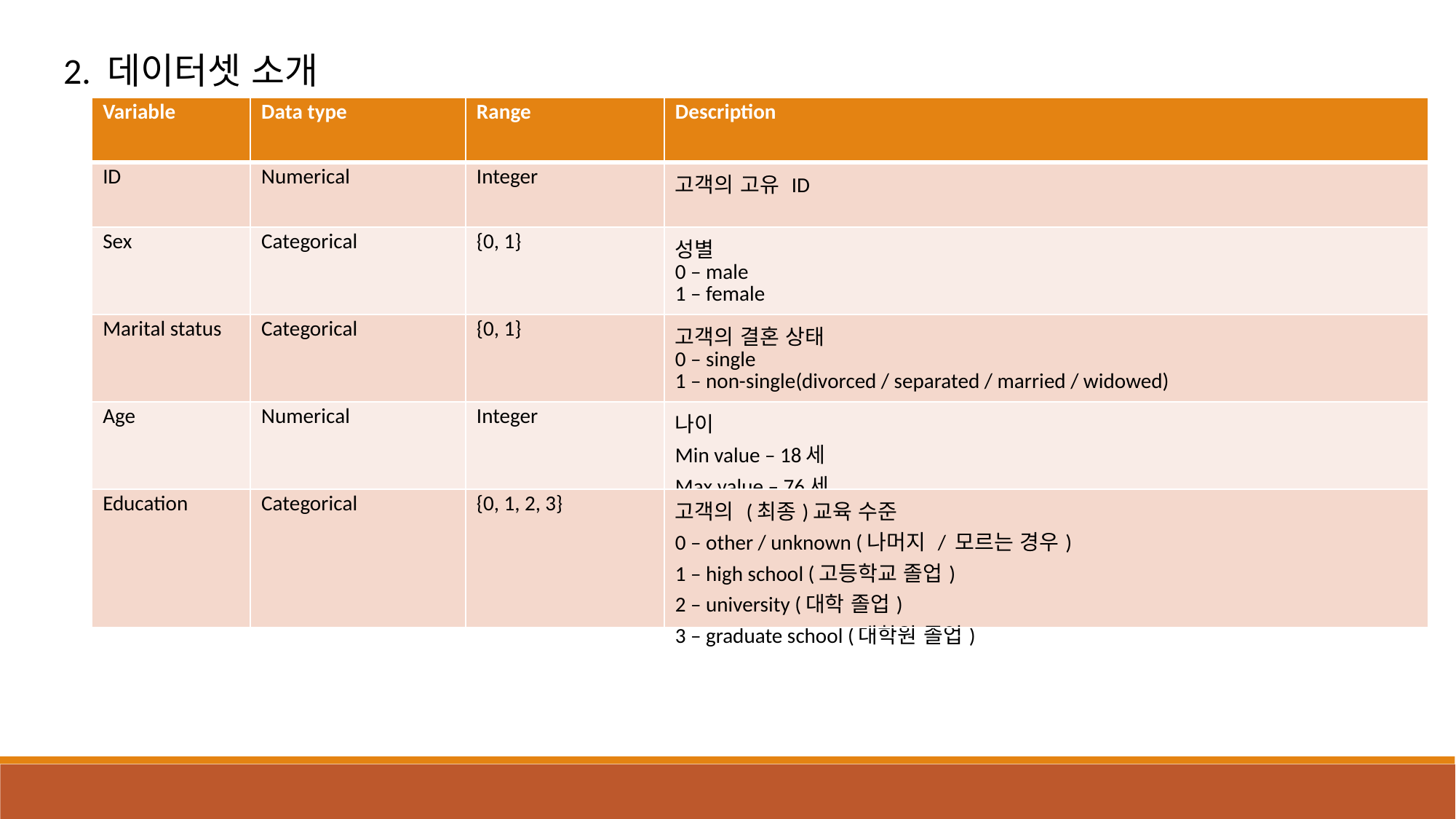

2. 데이터셋 소개
| Variable | Data type | Range | Description |
| --- | --- | --- | --- |
| ID | Numerical | Integer | 고객의 고유 ID |
| Sex | Categorical | {0, 1} | 성별 0 – male 1 – female |
| Marital status | Categorical | {0, 1} | 고객의 결혼 상태 0 – single 1 – non-single(divorced / separated / married / widowed) |
| Age | Numerical | Integer | 나이 Min value – 18세 Max value – 76세 |
| Education | Categorical | {0, 1, 2, 3} | 고객의 (최종)교육 수준 0 – other / unknown (나머지 / 모르는 경우) 1 – high school (고등학교 졸업) 2 – university (대학 졸업) 3 – graduate school (대학원 졸업) |